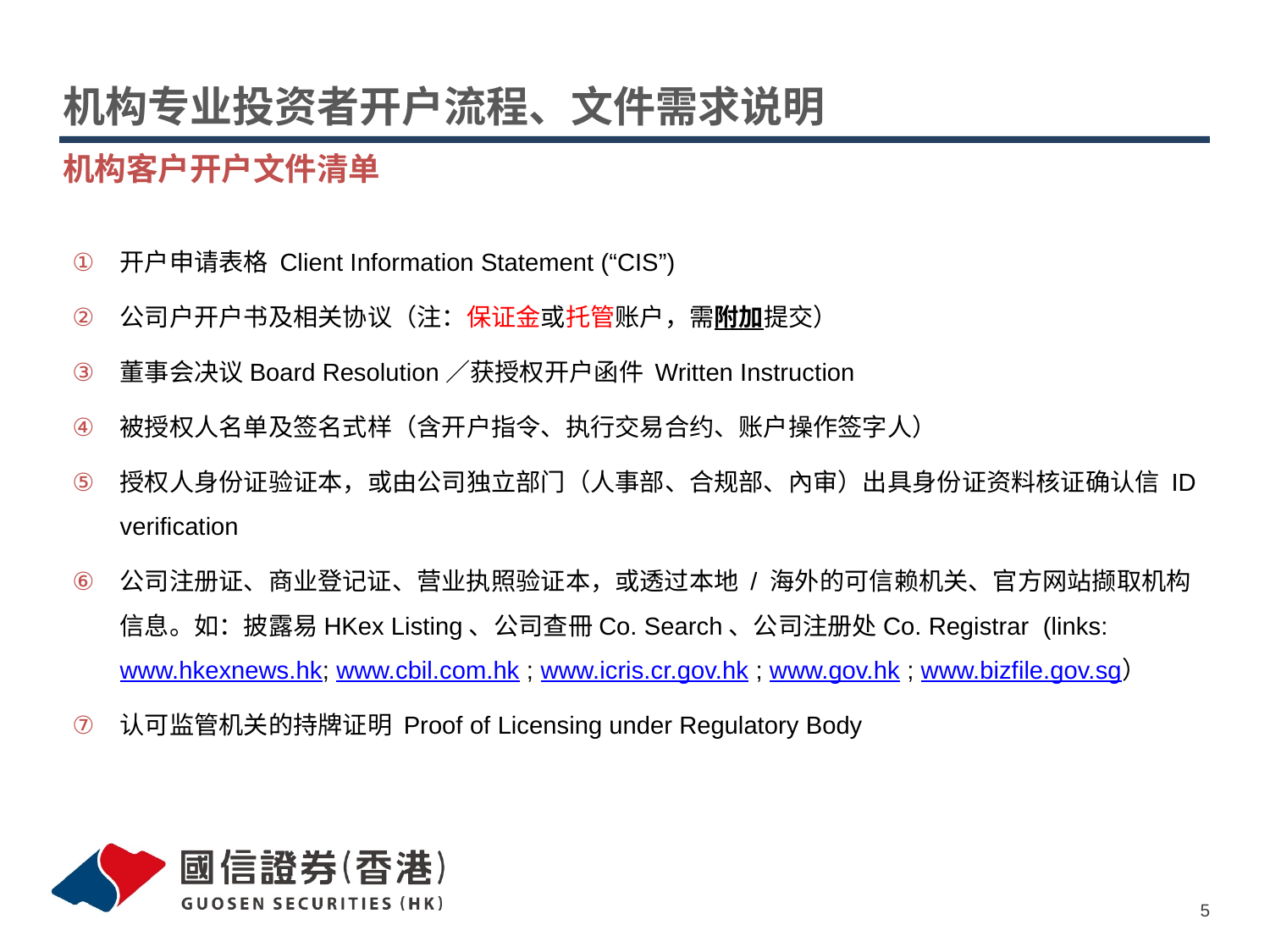

# 机构专业投资者开户流程、文件需求说明
机构客户开户文件清单

开户申请表格 Client Information Statement (“CIS”)
公司户开户书及相关协议（注：保证金或托管账户，需附加提交）
董事会决议Board Resolution／获授权开户函件 Written Instruction
被授权人名单及签名式样（含开户指令、执行交易合约、账户操作签字人）
授权人身份证验证本，或由公司独立部门（人事部、合规部、內审）出具身份证资料核证确认信 ID verification
公司注册证、商业登记证、营业执照验证本，或透过本地 / 海外的可信赖机关、官方网站撷取机构信息。如：披露易HKex Listing、公司查冊Co. Search、公司注册处Co. Registrar  (links: www.hkexnews.hk; www.cbil.com.hk ; www.icris.cr.gov.hk ; www.gov.hk ; www.bizfile.gov.sg）
认可监管机关的持牌证明 Proof of Licensing under Regulatory Body